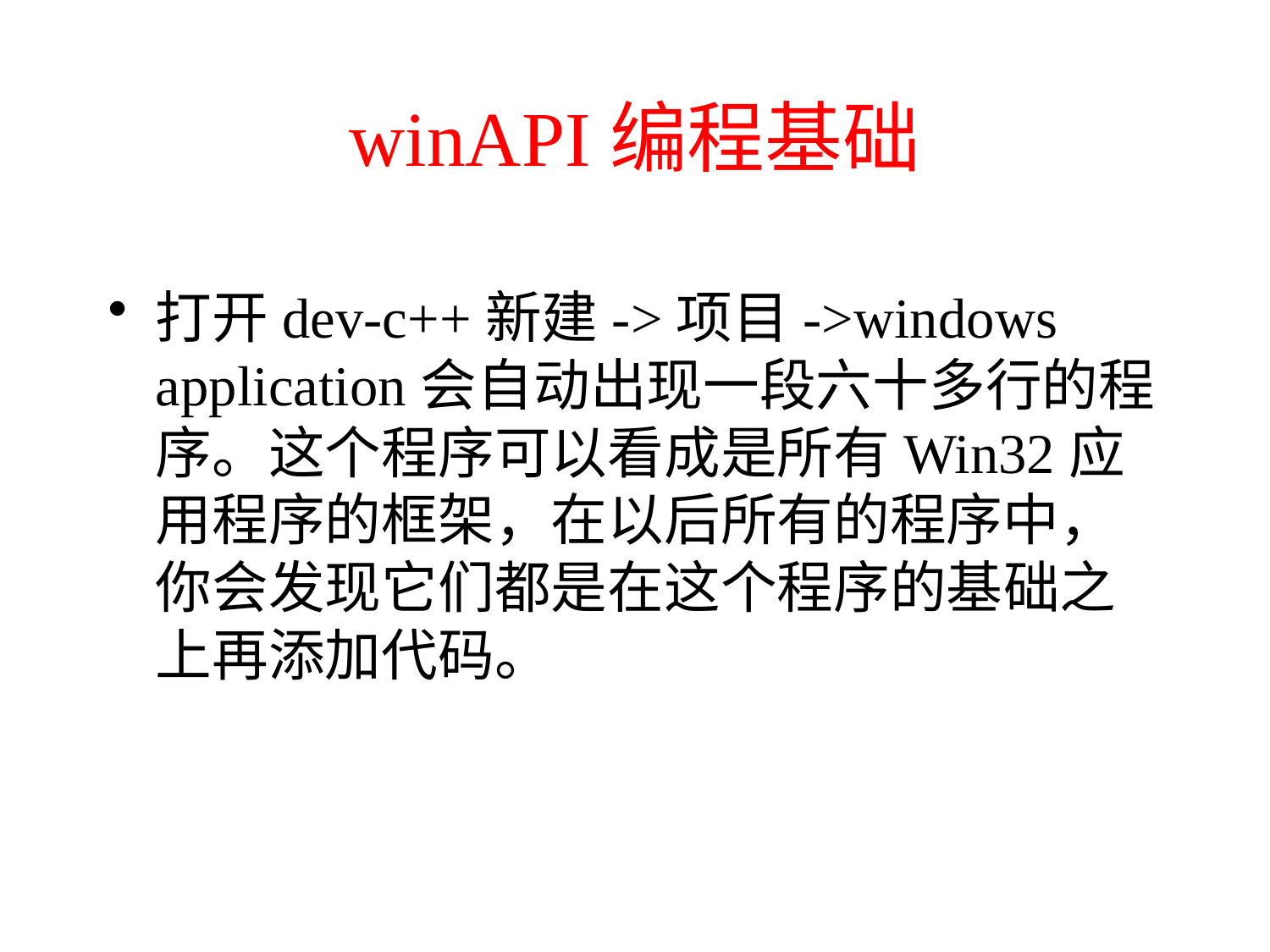

# winAPI编程基础
打开dev-c++新建->项目->windows application会自动出现一段六十多行的程序。这个程序可以看成是所有Win32应用程序的框架，在以后所有的程序中，你会发现它们都是在这个程序的基础之上再添加代码。